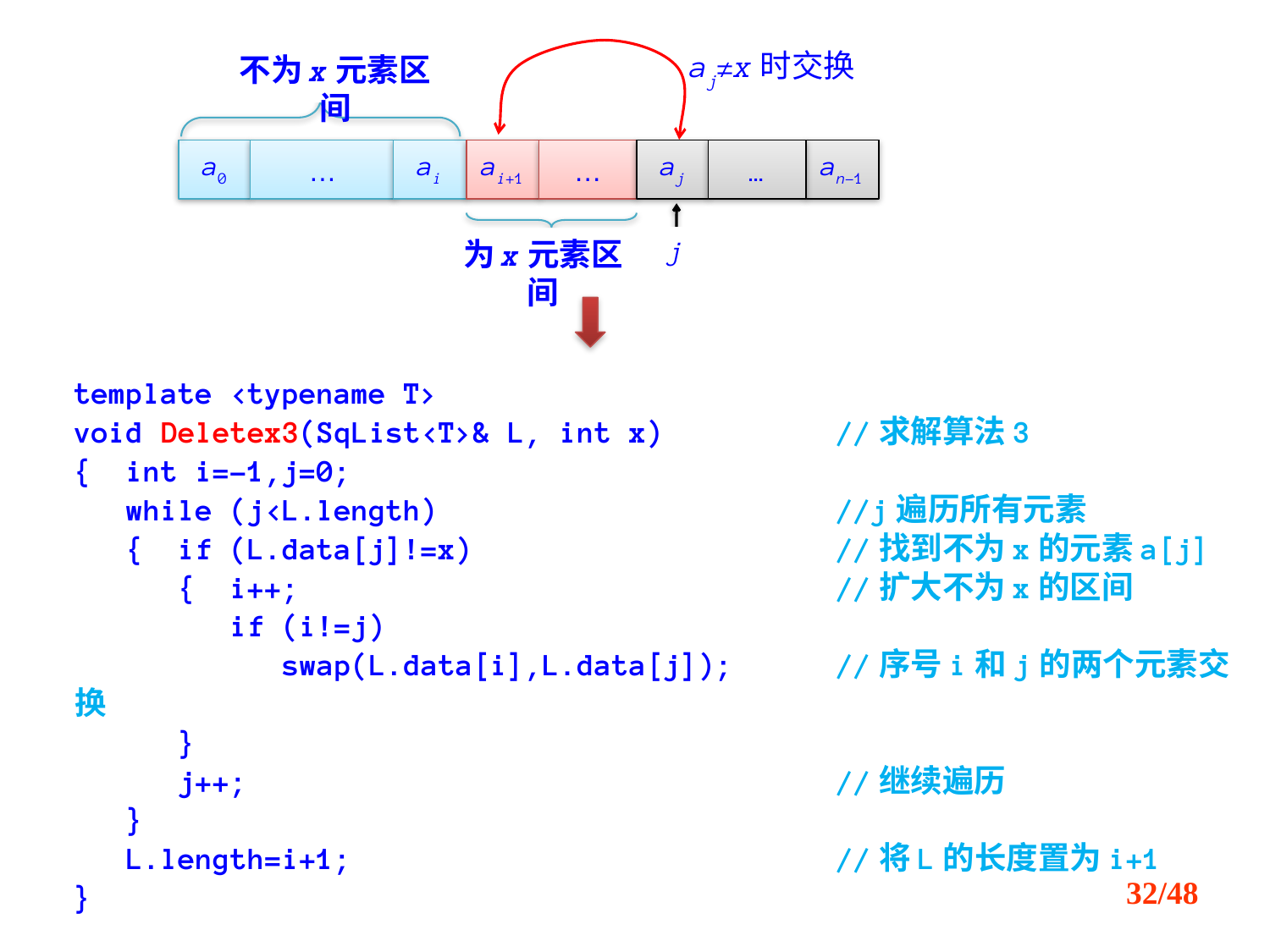

aj≠x时交换

不为x元素区间

a0
…
ai
ai+1
…
aj
…
an-1

j
为x元素区间

template <typename T>
void Deletex3(SqList<T>& L, int x)		//求解算法3
{  int i=-1,j=0;
   while (j<L.length)				//j遍历所有元素
   {  if (L.data[j]!=x)			//找到不为x的元素a[j]
      {  i++;   				//扩大不为x的区间
         if (i!=j)
            swap(L.data[i],L.data[j]);	//序号i和j的两个元素交换
      }
      j++;					//继续遍历
   }
   L.length=i+1;				//将L的长度置为i+1
}
32/48